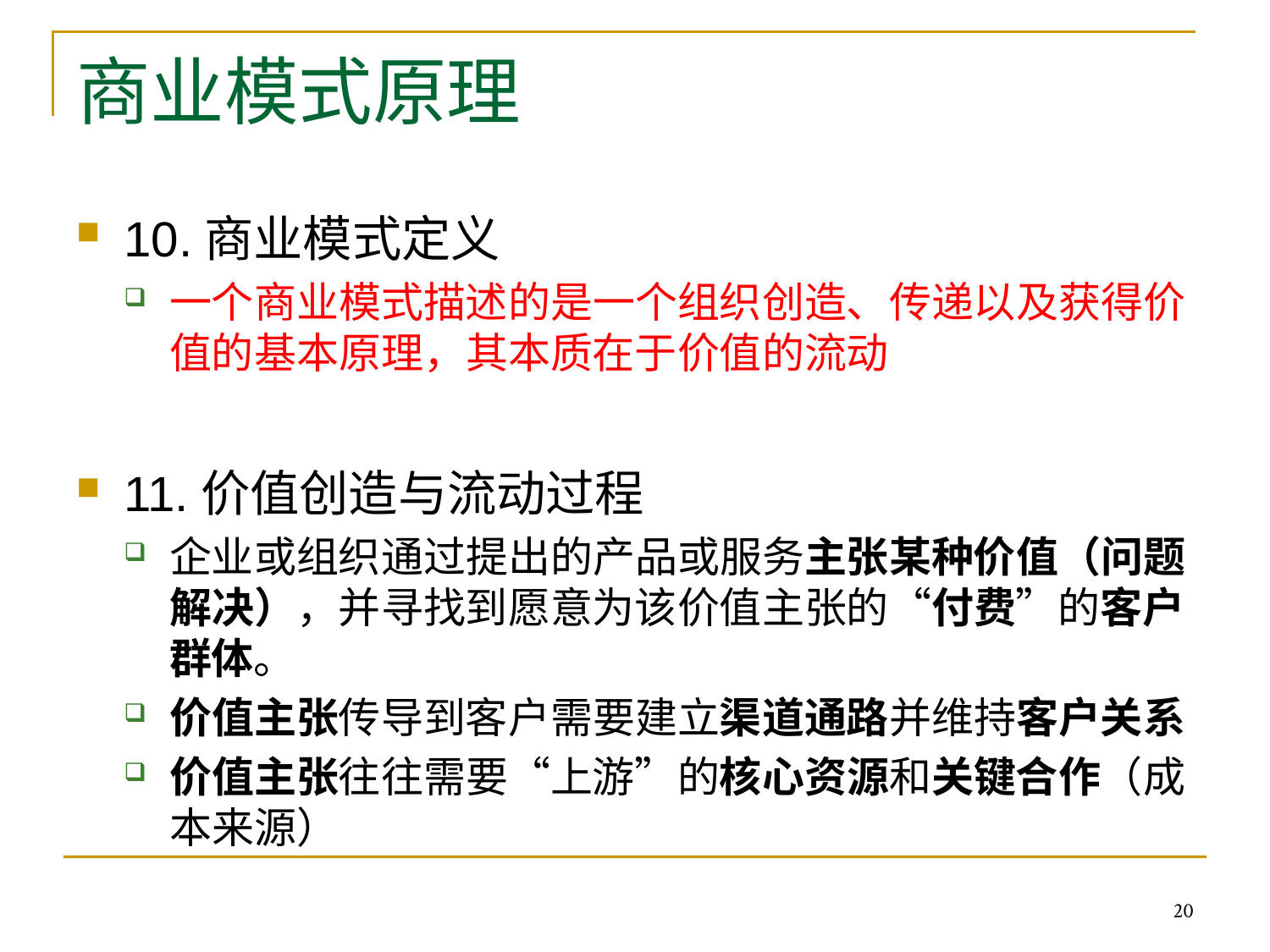

# 商业模式原理
10.商业模式定义
一个商业模式描述的是一个组织创造、传递以及获得价值的基本原理，其本质在于价值的流动

11.价值创造与流动过程
企业或组织通过提出的产品或服务主张某种价值（问题解决），并寻找到愿意为该价值主张的“付费”的客户群体。
价值主张传导到客户需要建立渠道通路并维持客户关系
价值主张往往需要“上游”的核心资源和关键合作（成本来源）

20